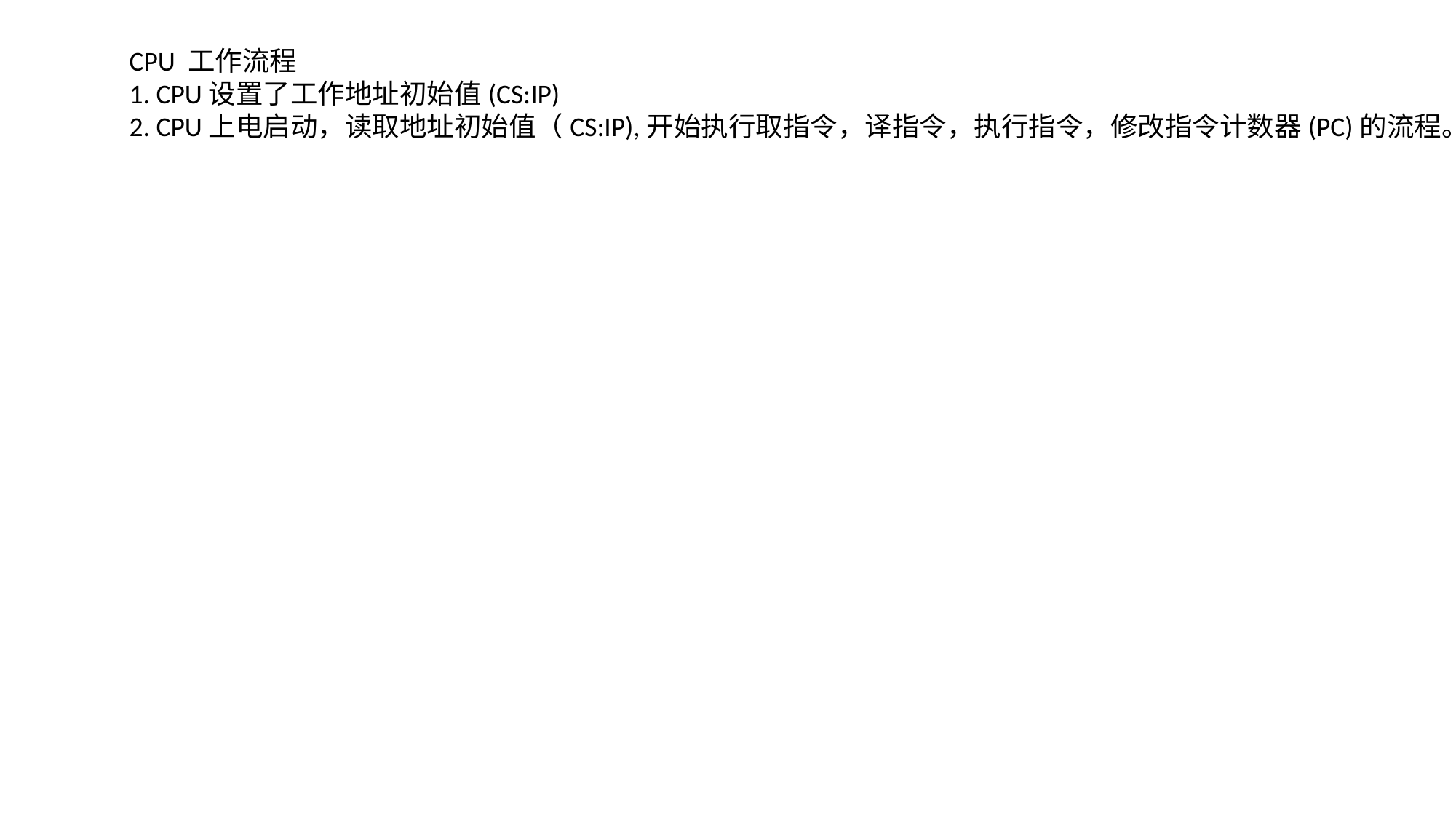

CPU 工作流程
1. CPU设置了工作地址初始值(CS:IP)
2. CPU上电启动，读取地址初始值（CS:IP),开始执行取指令，译指令，执行指令，修改指令计数器(PC)的流程。